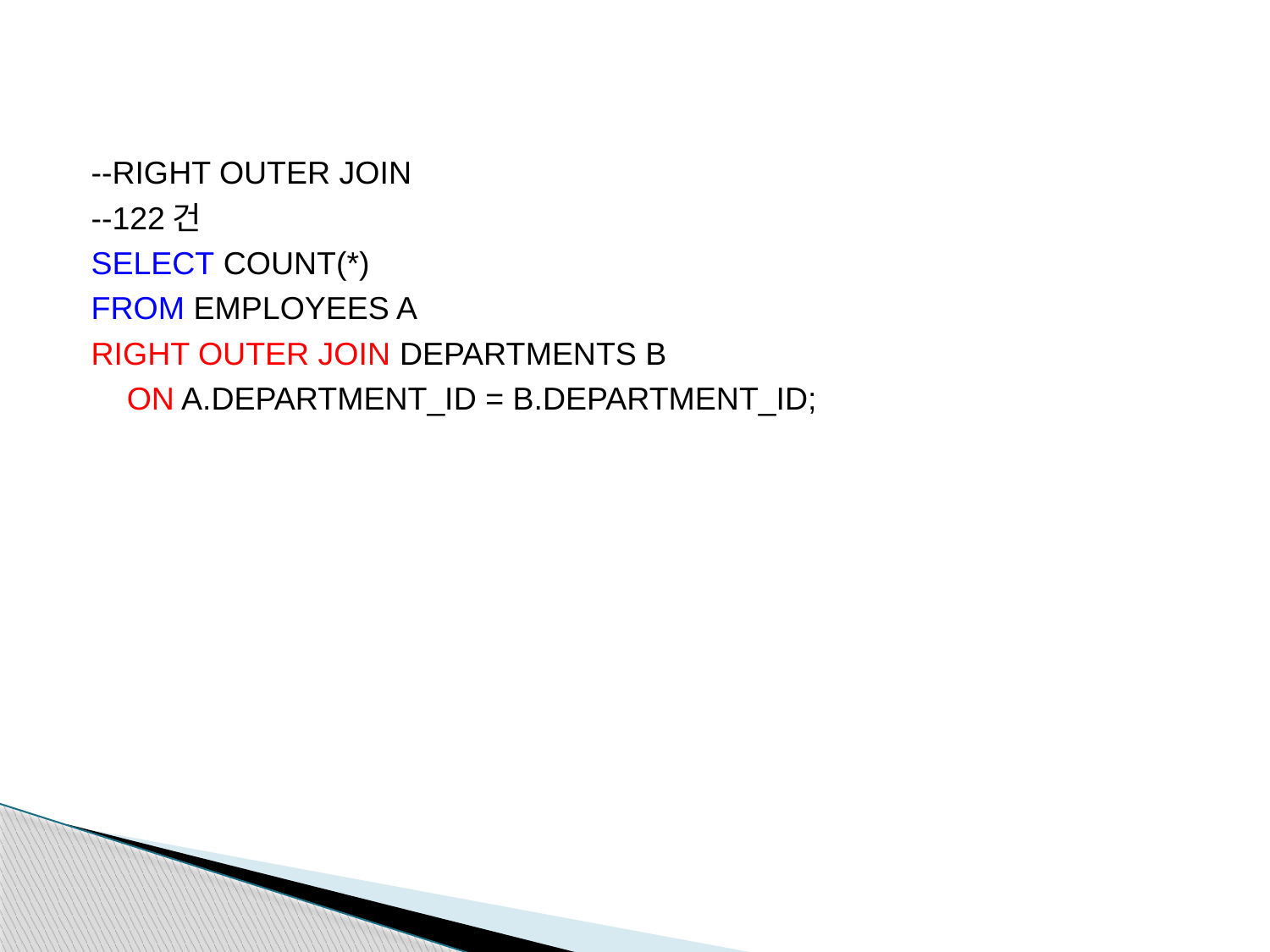

--RIGHT OUTER JOIN
--122건
SELECT COUNT(*)
FROM EMPLOYEES A
RIGHT OUTER JOIN DEPARTMENTS B
	ON A.DEPARTMENT_ID = B.DEPARTMENT_ID;